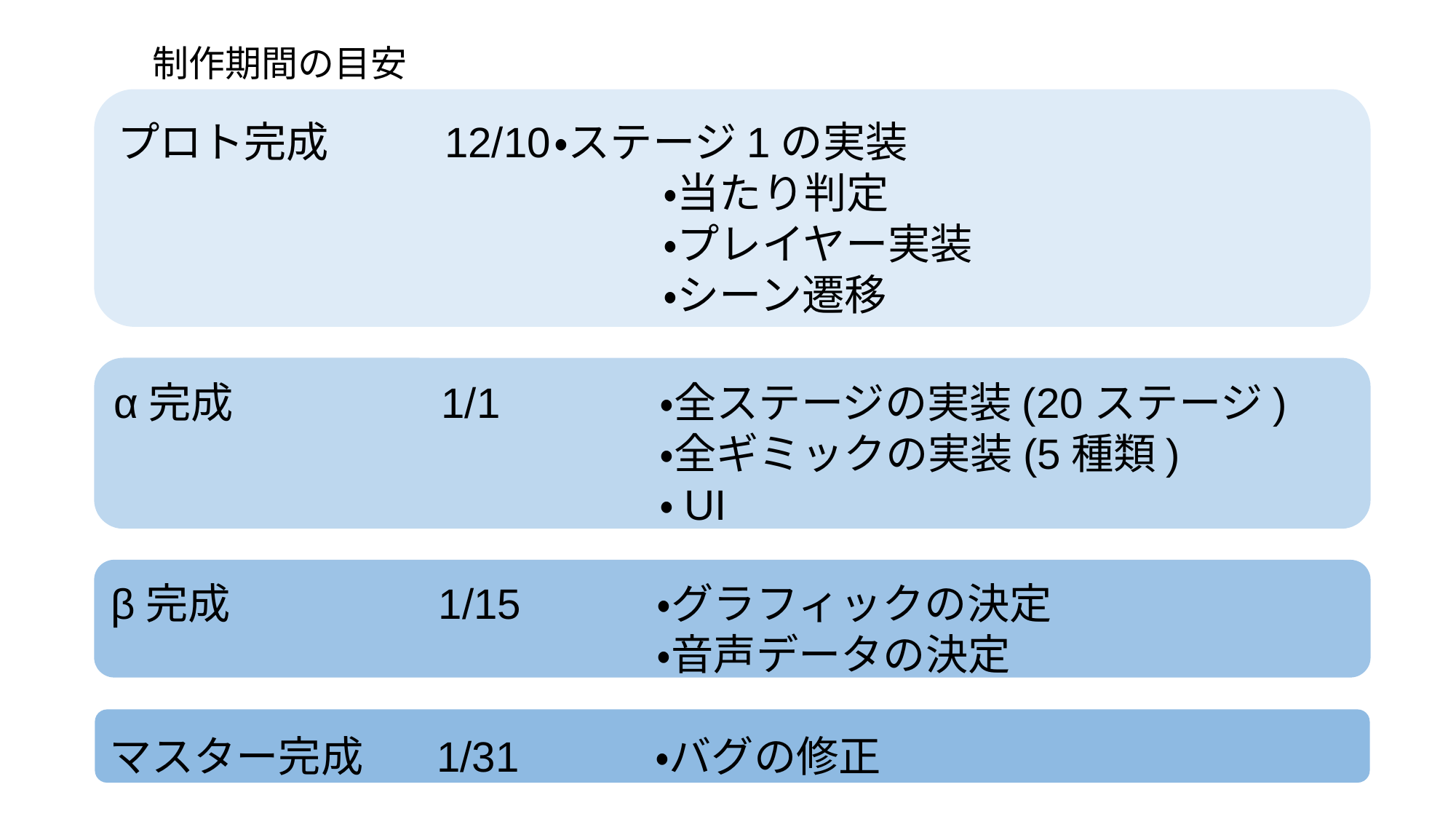

制作期間の目安

プロト完成		12/10	・ステージ1の実装
					・当たり判定
					・プレイヤー実装
					・シーン遷移

α完成　　　	1/1		・全ステージの実装(20ステージ)
					・全ギミックの実装(5種類)
					・UI

β完成　　　	1/15		・グラフィックの決定
					・音声データの決定

マスター完成	1/31		・バグの修正